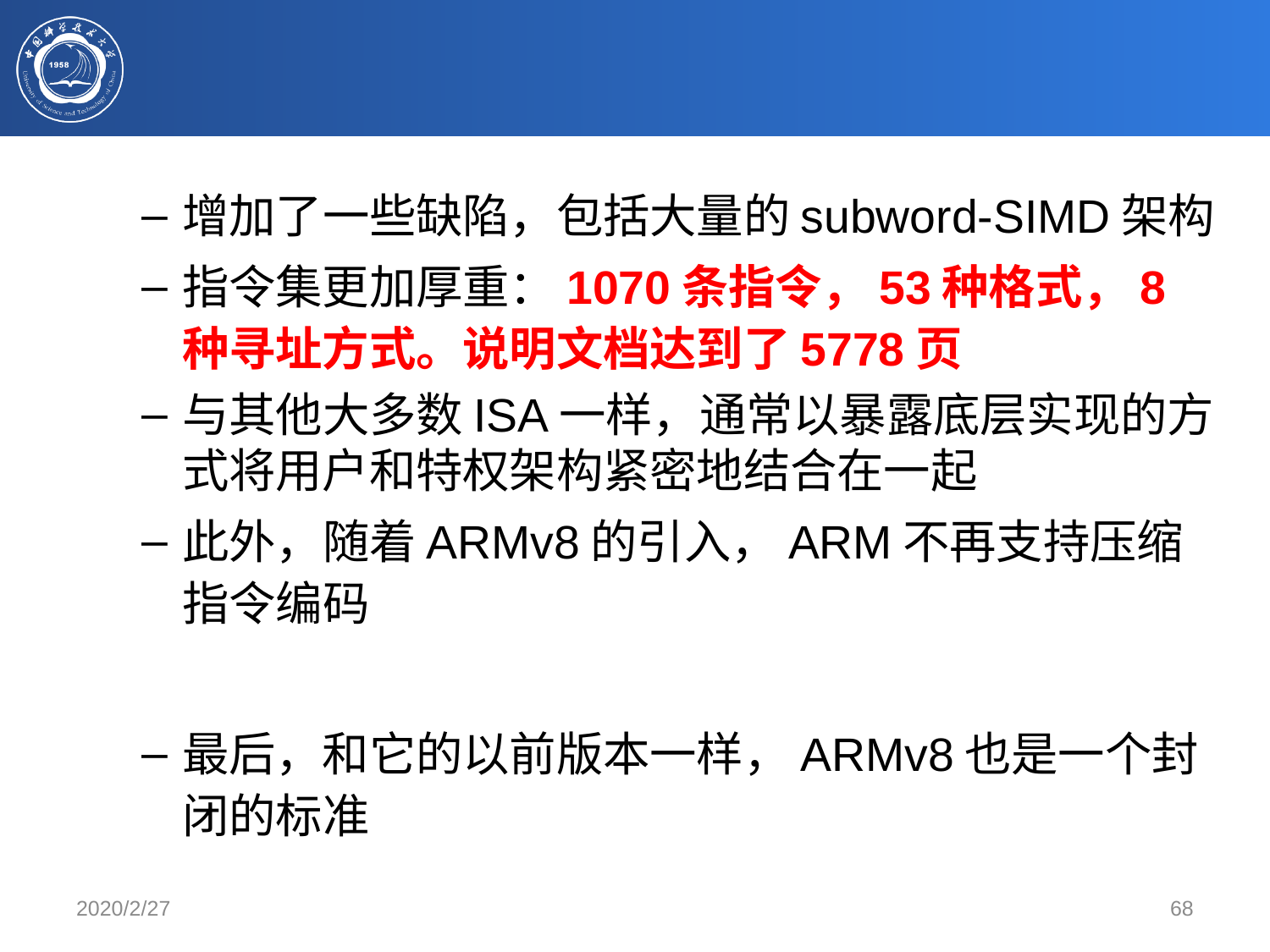

#
增加了一些缺陷，包括大量的subword-SIMD架构
指令集更加厚重：1070条指令，53种格式，8种寻址方式。说明文档达到了5778页
与其他大多数ISA一样，通常以暴露底层实现的方式将用户和特权架构紧密地结合在一起
此外，随着ARMv8的引入，ARM不再支持压缩指令编码

最后，和它的以前版本一样，ARMv8也是一个封闭的标准

2020/2/27
68